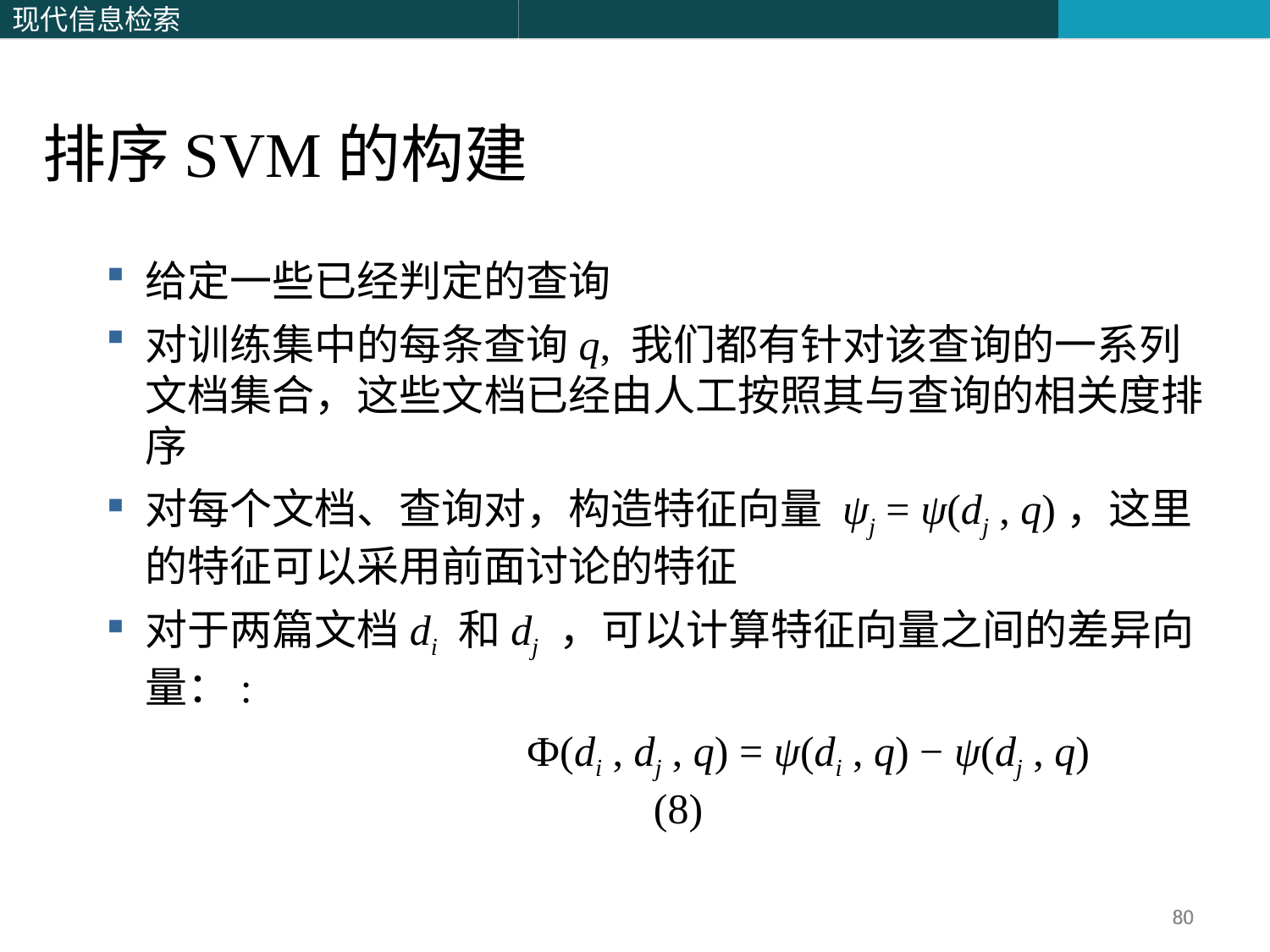

排序SVM的构建
给定一些已经判定的查询
对训练集中的每条查询q, 我们都有针对该查询的一系列文档集合，这些文档已经由人工按照其与查询的相关度排序
对每个文档、查询对，构造特征向量 ψj = ψ(dj , q)，这里的特征可以采用前面讨论的特征
对于两篇文档di 和dj ，可以计算特征向量之间的差异向量：:
				Ф(di , dj , q) = ψ(di , q) − ψ(dj , q) 					(8)
80
80